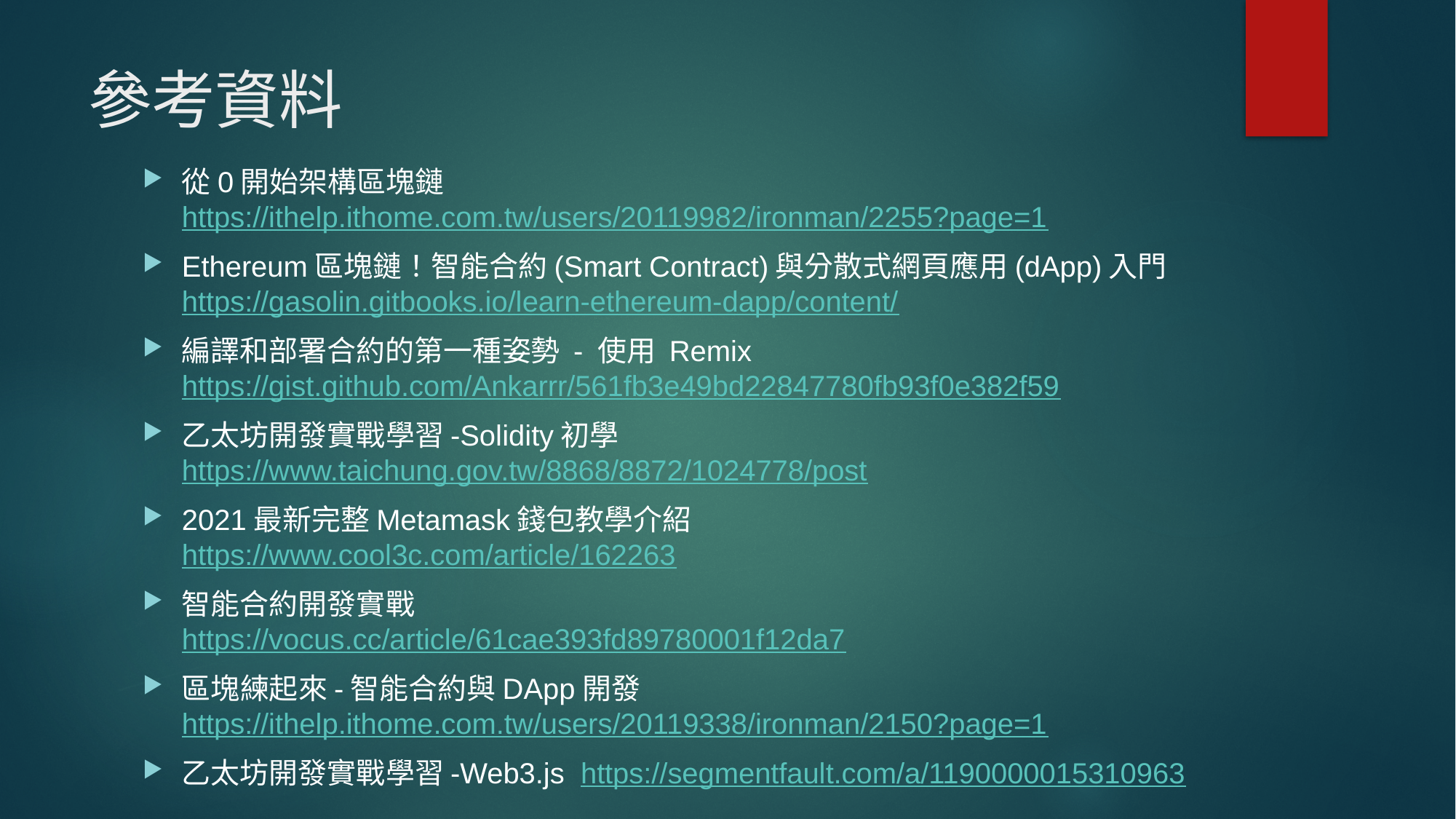

# 參考資料
從0開始架構區塊鏈 https://ithelp.ithome.com.tw/users/20119982/ironman/2255?page=1
Ethereum區塊鏈！智能合約(Smart Contract)與分散式網頁應用(dApp)入門  https://gasolin.gitbooks.io/learn-ethereum-dapp/content/
編譯和部署合約的第一種姿勢 - 使用 Remix  https://gist.github.com/Ankarrr/561fb3e49bd22847780fb93f0e382f59
乙太坊開發實戰學習-Solidity初學  https://www.taichung.gov.tw/8868/8872/1024778/post
2021最新完整Metamask錢包教學介紹  https://www.cool3c.com/article/162263
智能合約開發實戰
https://vocus.cc/article/61cae393fd89780001f12da7
區塊練起來-智能合約與DApp開發  https://ithelp.ithome.com.tw/users/20119338/ironman/2150?page=1
乙太坊開發實戰學習-Web3.js  https://segmentfault.com/a/1190000015310963